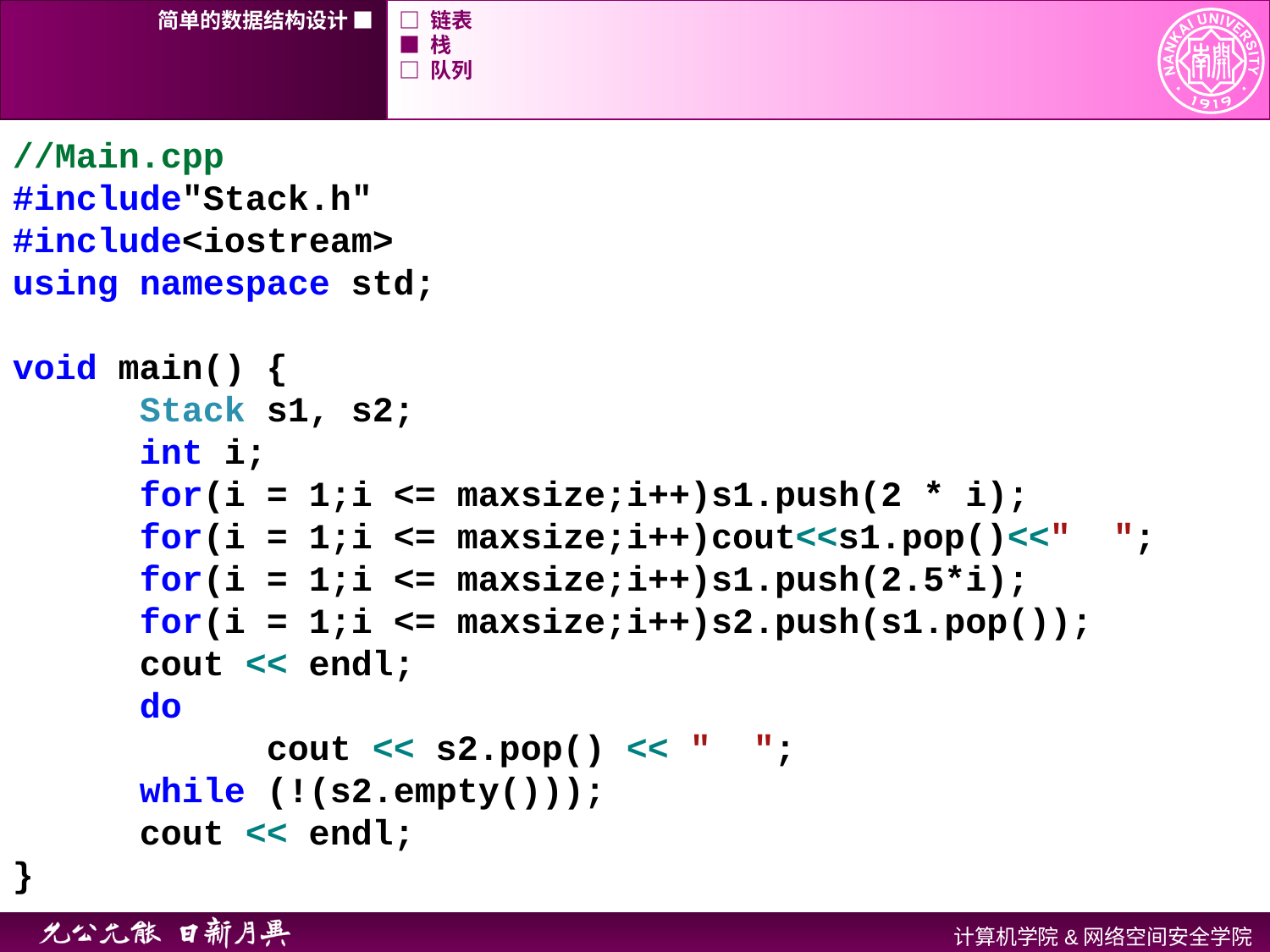

简单的数据结构设计 ■
□ 链表
■ 栈
□ 队列

//Main.cpp
#include"Stack.h"
#include<iostream>
using namespace std;

void main() {
	Stack s1, s2;
	int i;
	for(i = 1;i <= maxsize;i++)s1.push(2 * i);
	for(i = 1;i <= maxsize;i++)cout<<s1.pop()<<"  ";
	for(i = 1;i <= maxsize;i++)s1.push(2.5*i);
	for(i = 1;i <= maxsize;i++)s2.push(s1.pop());
	cout << endl;
	do
		cout << s2.pop() << "  ";
	while (!(s2.empty()));
	cout << endl;
}